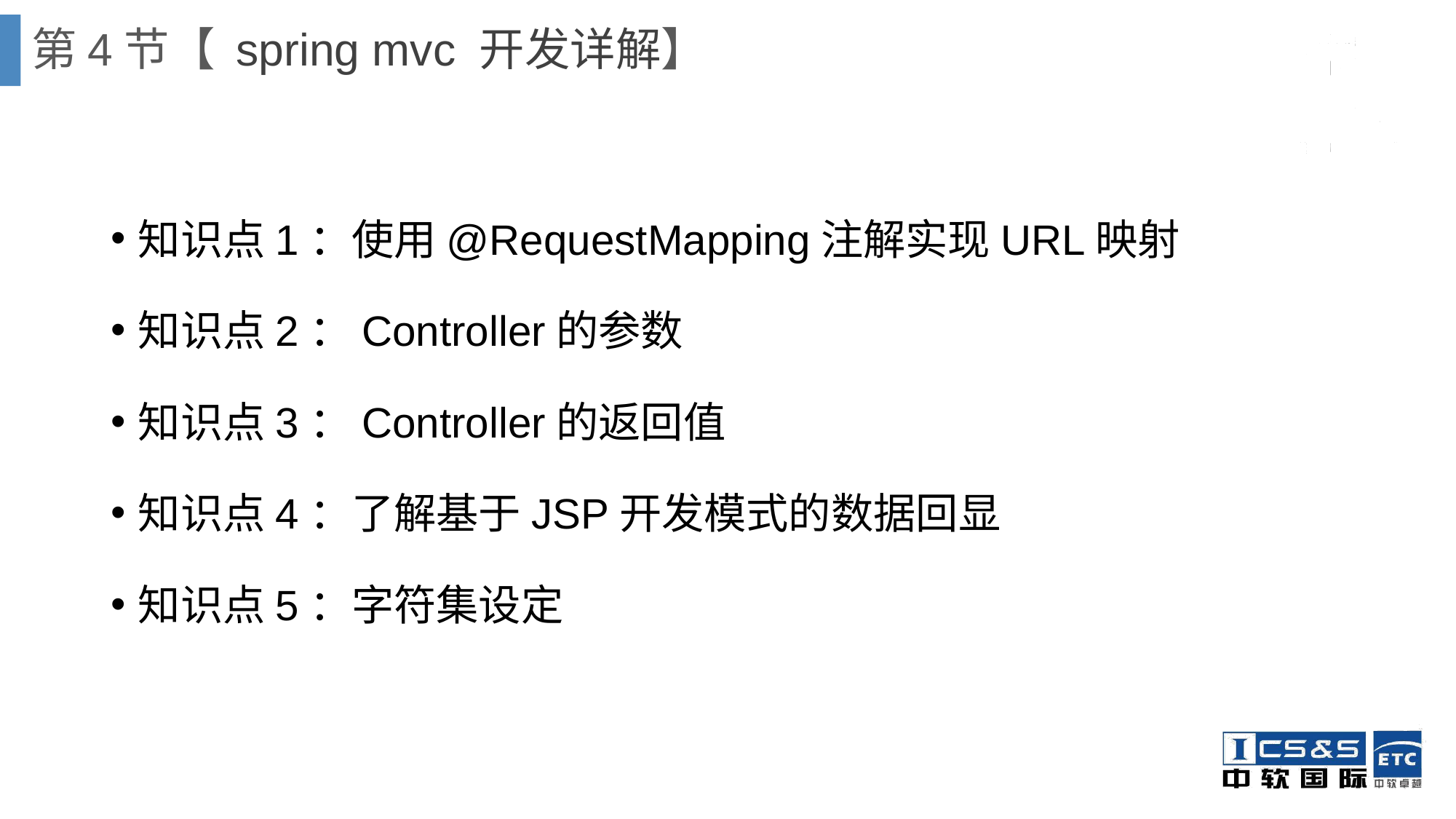

# 第4节【 spring mvc 开发详解】
知识点1：使用@RequestMapping注解实现URL映射
知识点2：Controller的参数
知识点3：Controller的返回值
知识点4：了解基于JSP开发模式的数据回显
知识点5：字符集设定